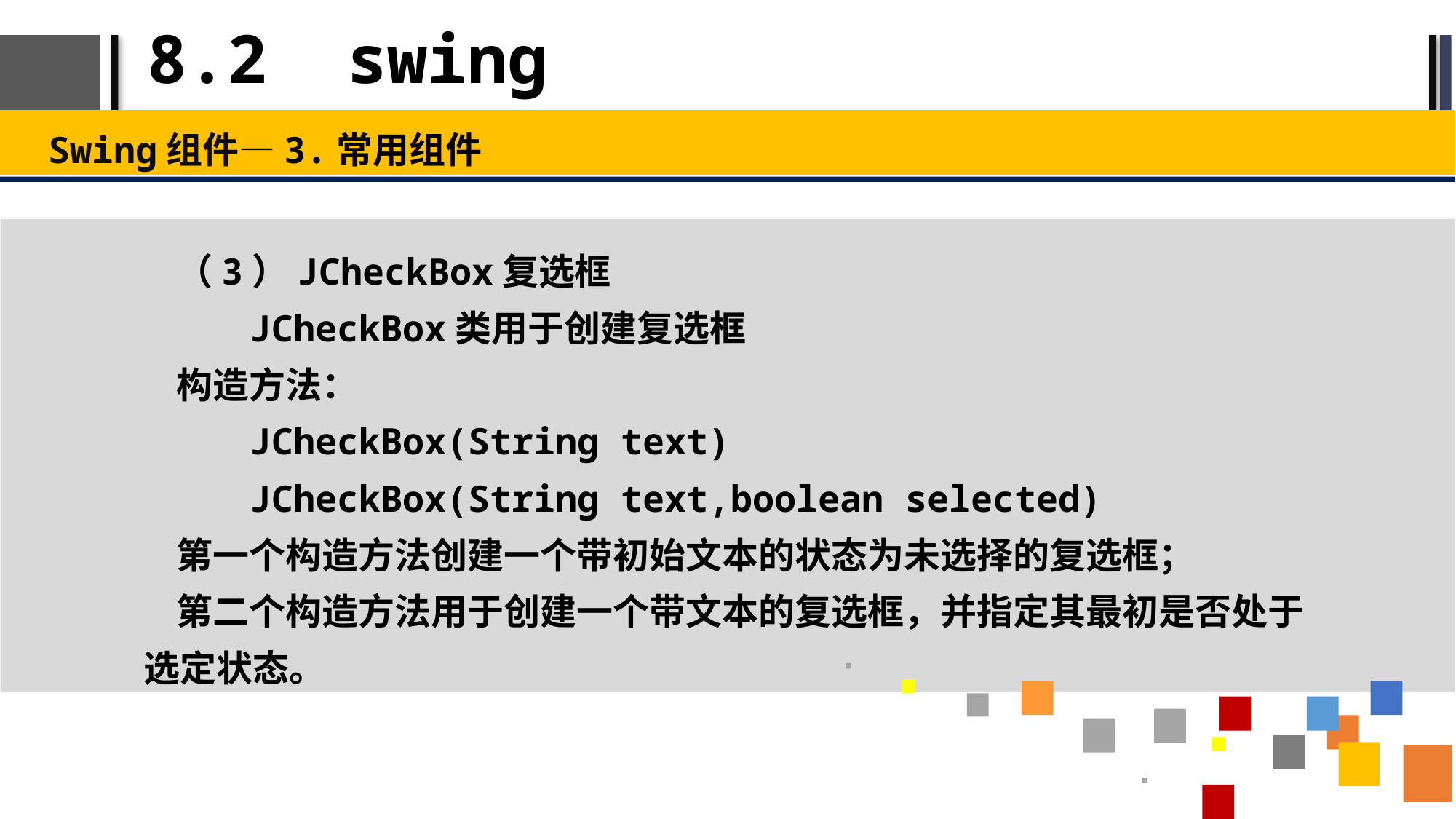

# 8.2  swing

Swing组件—3.常用组件

（3）JCheckBox复选框
JCheckBox类用于创建复选框
构造方法：
JCheckBox(String text)
JCheckBox(String text,boolean selected)
第一个构造方法创建一个带初始文本的状态为未选择的复选框；
第二个构造方法用于创建一个带文本的复选框，并指定其最初是否处于选定状态。